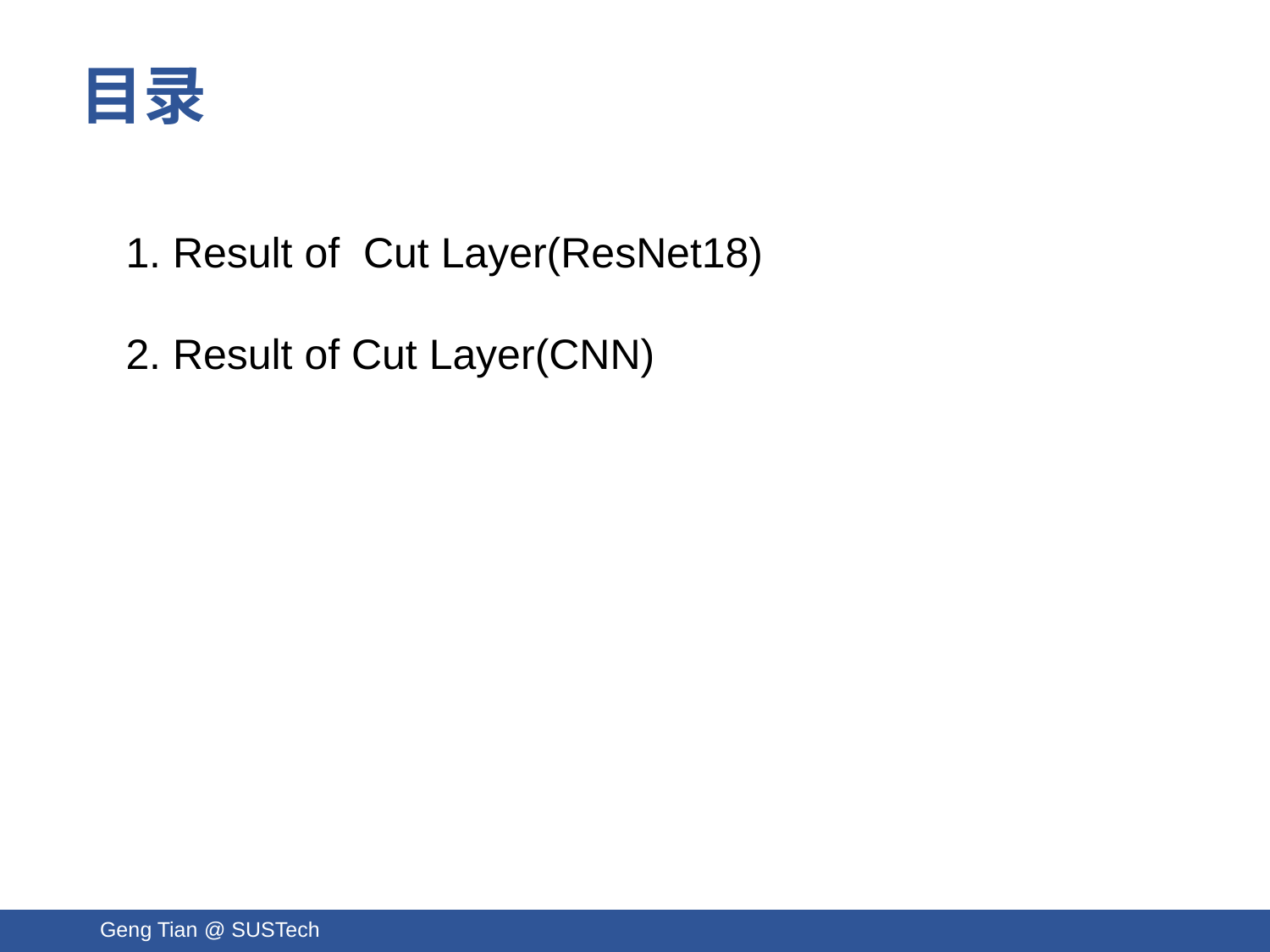

# 目录
1. Result of  Cut Layer(ResNet18)

2. Result of Cut Layer(CNN)

Geng Tian @ SUSTech
2